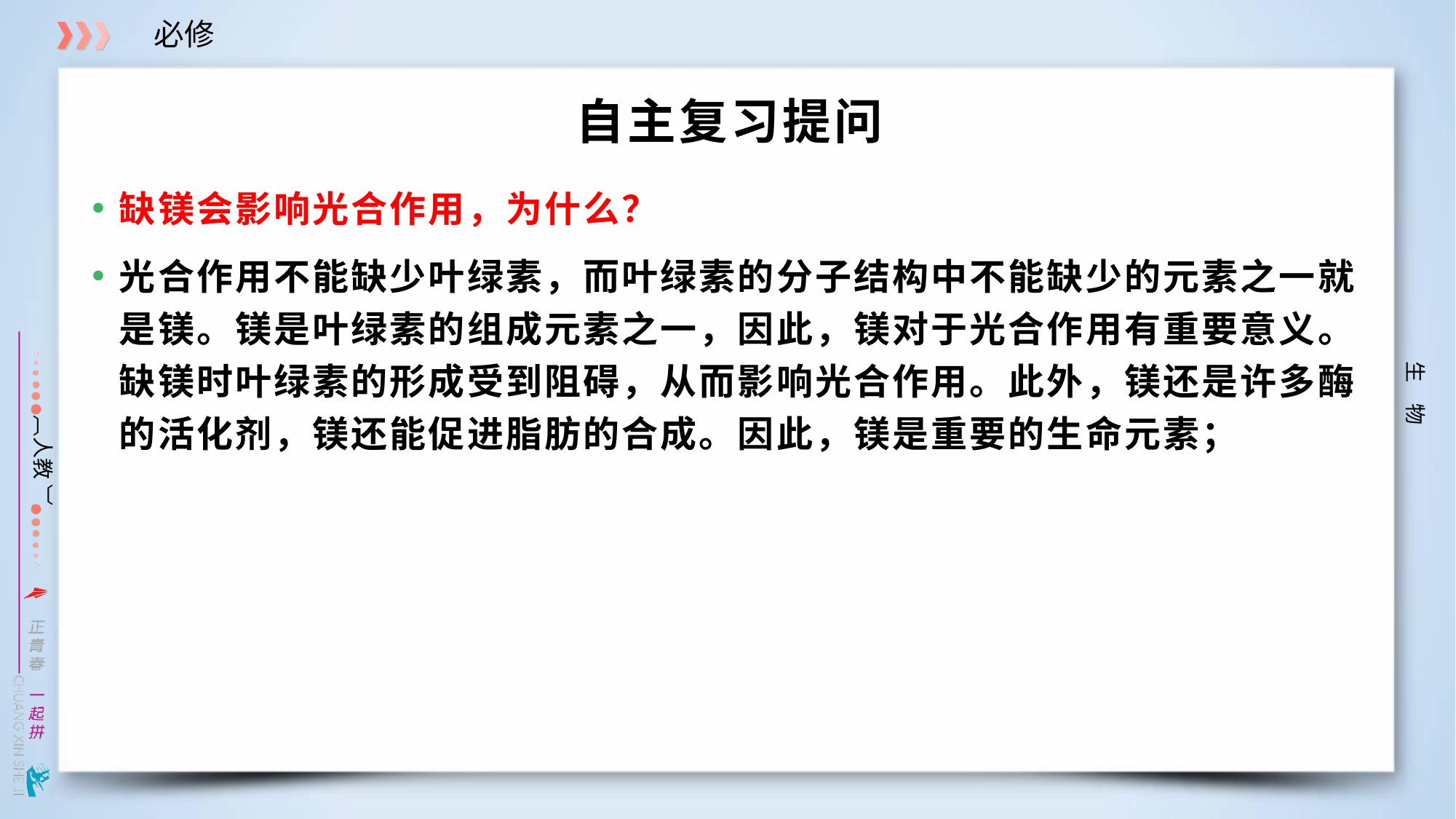

# 自主复习提问
缺镁会影响光合作用，为什么？
光合作用不能缺少叶绿素，而叶绿素的分子结构中不能缺少的元素之一就是镁。镁是叶绿素的组成元素之一，因此，镁对于光合作用有重要意义。缺镁时叶绿素的形成受到阻碍，从而影响光合作用。此外，镁还是许多酶的活化剂，镁还能促进脂肪的合成。因此，镁是重要的生命元素；